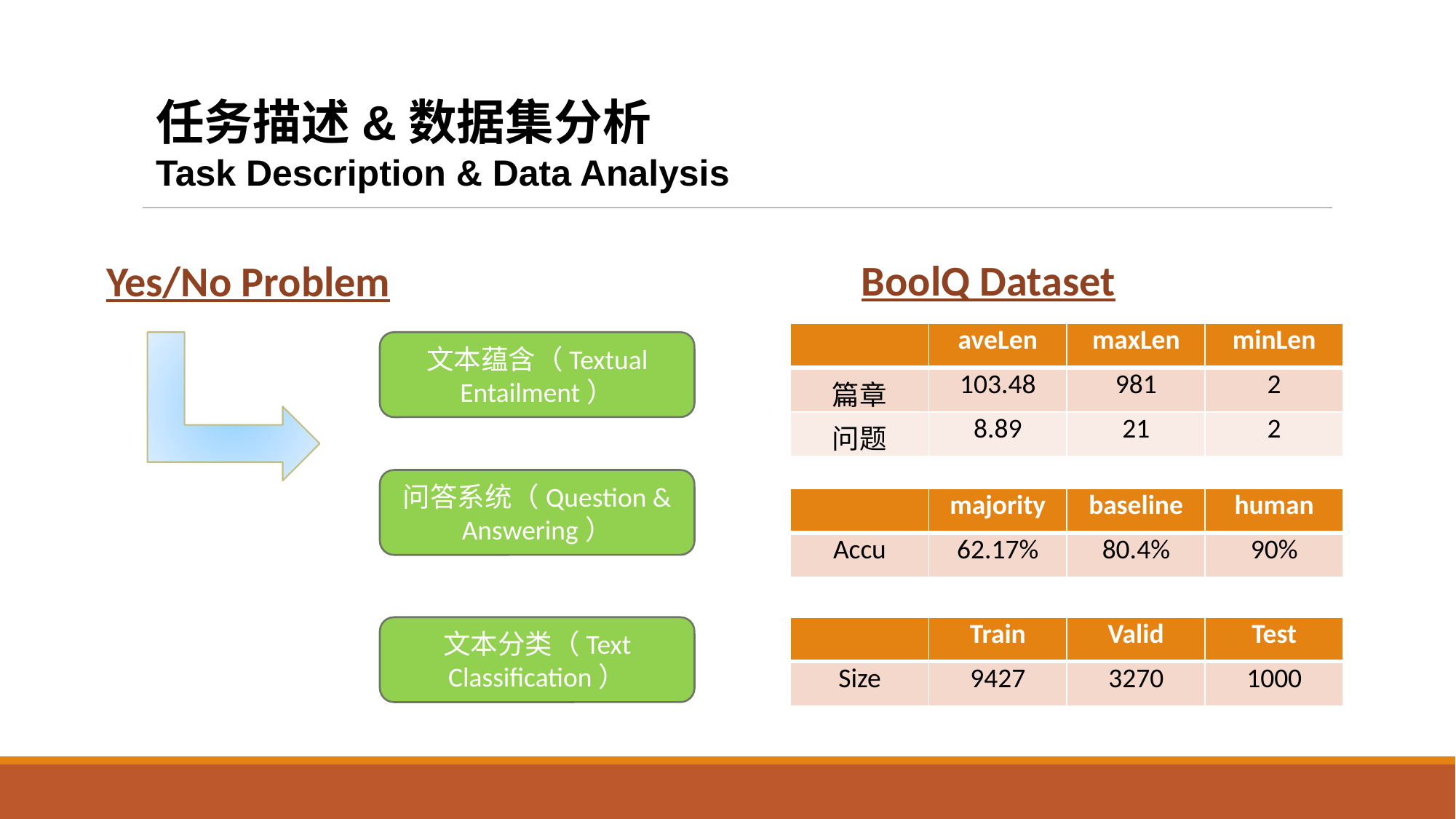

任务描述&数据集分析
Task Description & Data Analysis
BoolQ Dataset
Yes/No Problem

|  | aveLen | maxLen | minLen |
| --- | --- | --- | --- |
| 篇章 | 103.48 | 981 | 2 |
| 问题 | 8.89 | 21 | 2 |
文本蕴含（Textual Entailment）
问答系统（Question & Answering）
|  | majority | baseline | human |
| --- | --- | --- | --- |
| Accu | 62.17% | 80.4% | 90% |
文本分类（Text Classification）
|  | Train | Valid | Test |
| --- | --- | --- | --- |
| Size | 9427 | 3270 | 1000 |